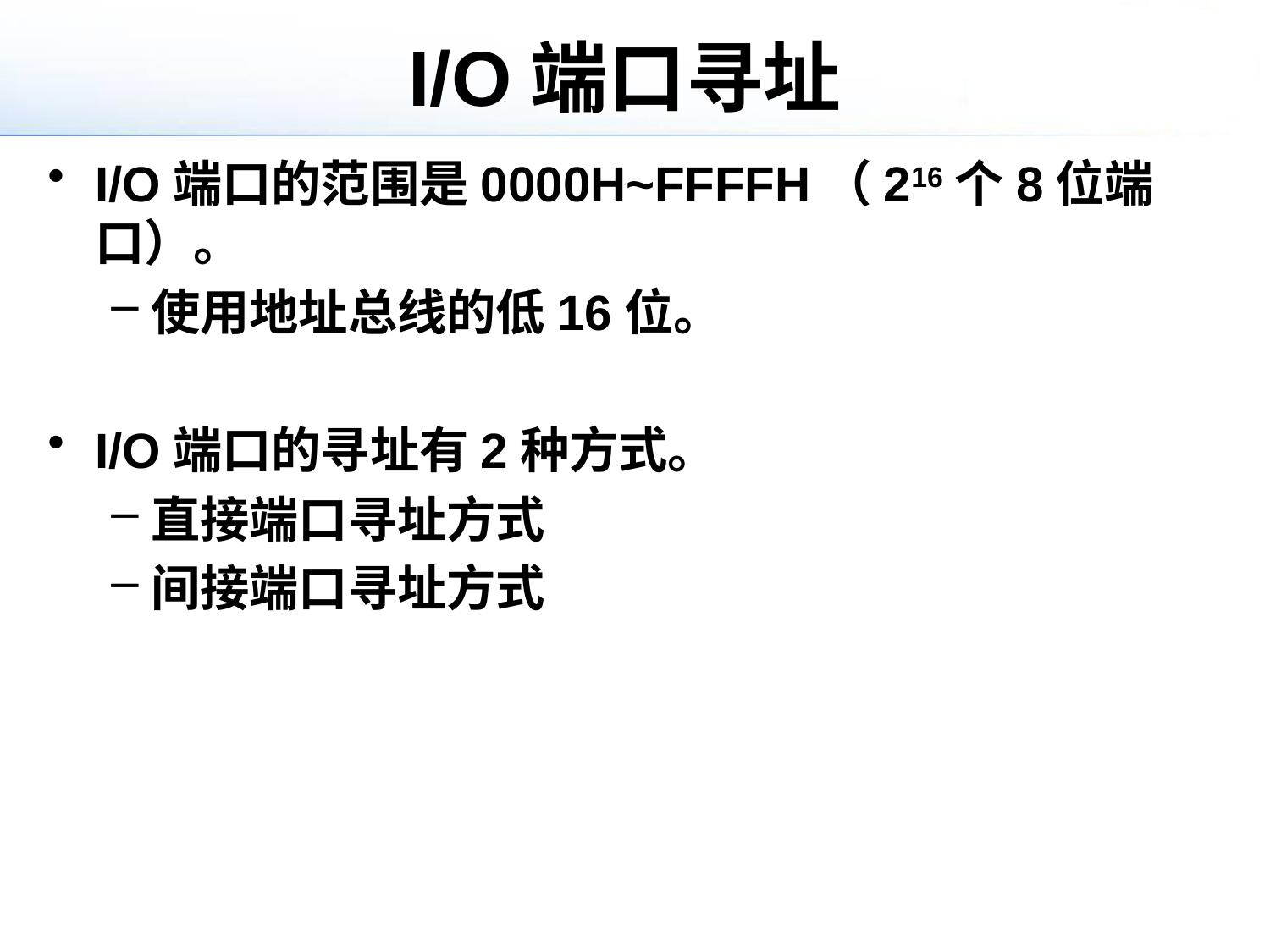

# I/O端口寻址
I/O端口的范围是0000H~FFFFH（216个8位端口）。
使用地址总线的低16位。

I/O端口的寻址有2种方式。
直接端口寻址方式
间接端口寻址方式